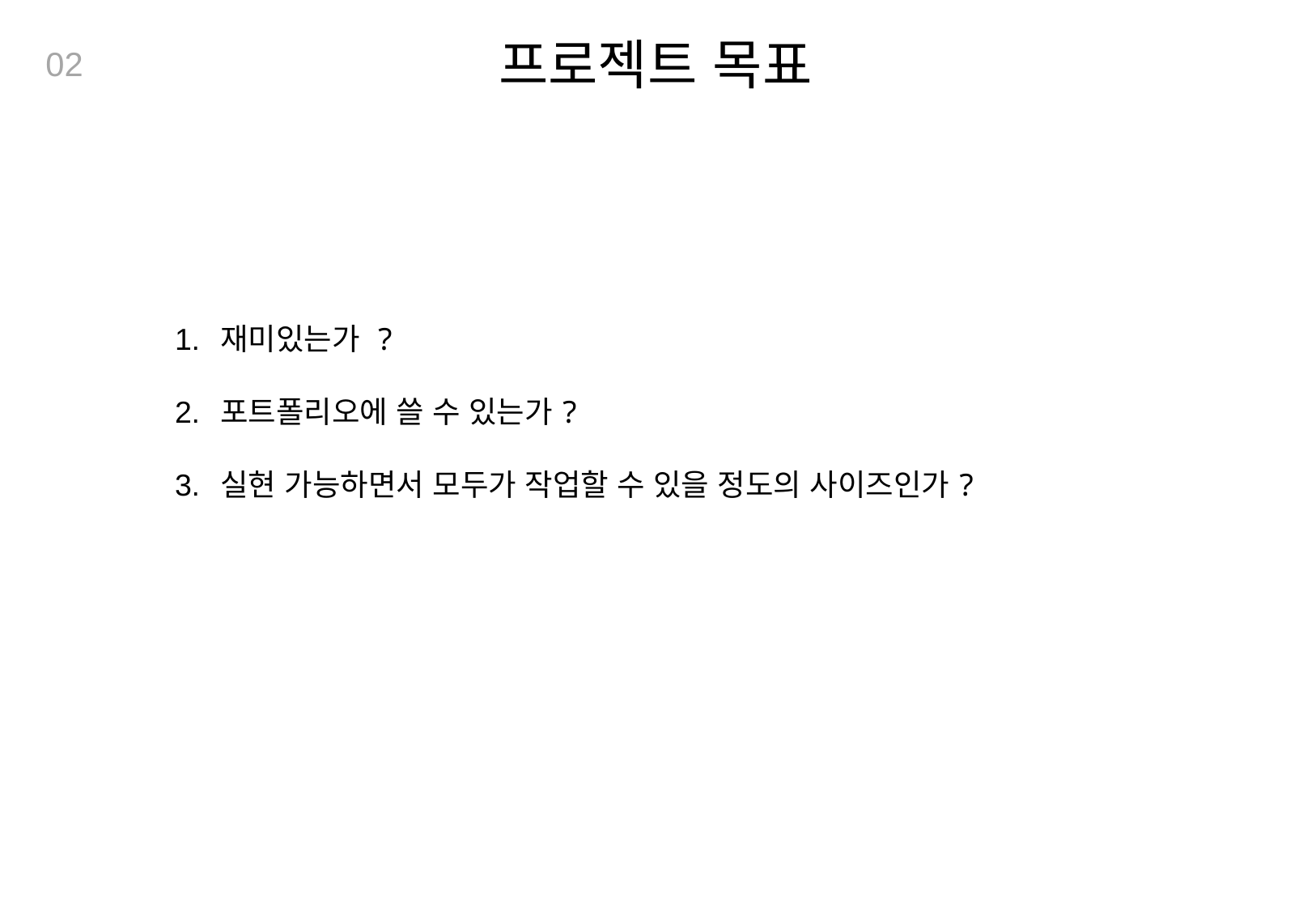

프로젝트 목표
02
Transformer
재미있는가 ?

포트폴리오에 쓸 수 있는가?

실현 가능하면서 모두가 작업할 수 있을 정도의 사이즈인가?